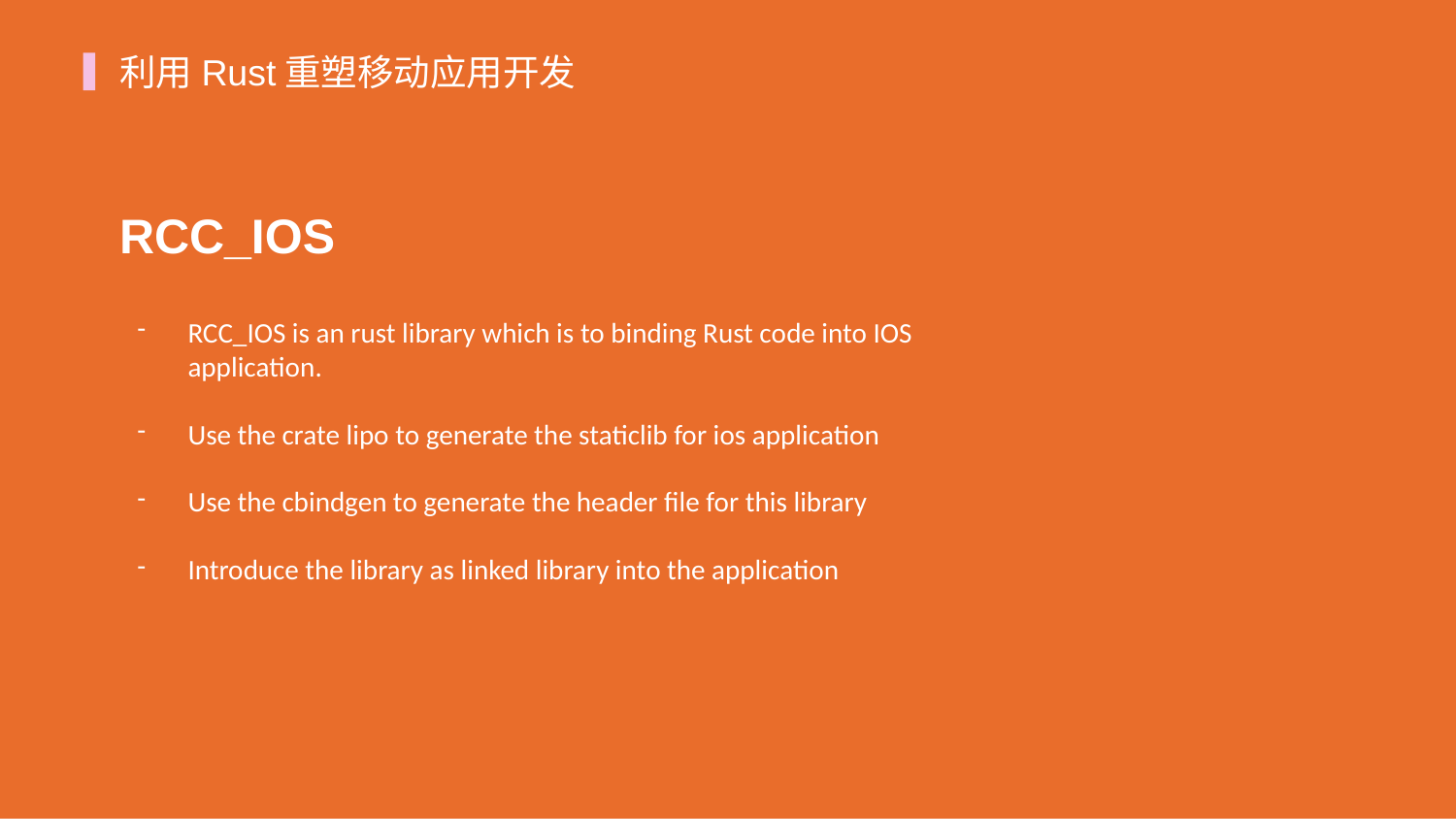

利用Rust重塑移动应用开发

RCC_IOS
RCC_IOS is an rust library which is to binding Rust code into IOS application.

Use the crate lipo to generate the staticlib for ios application

Use the cbindgen to generate the header file for this library

Introduce the library as linked library into the application